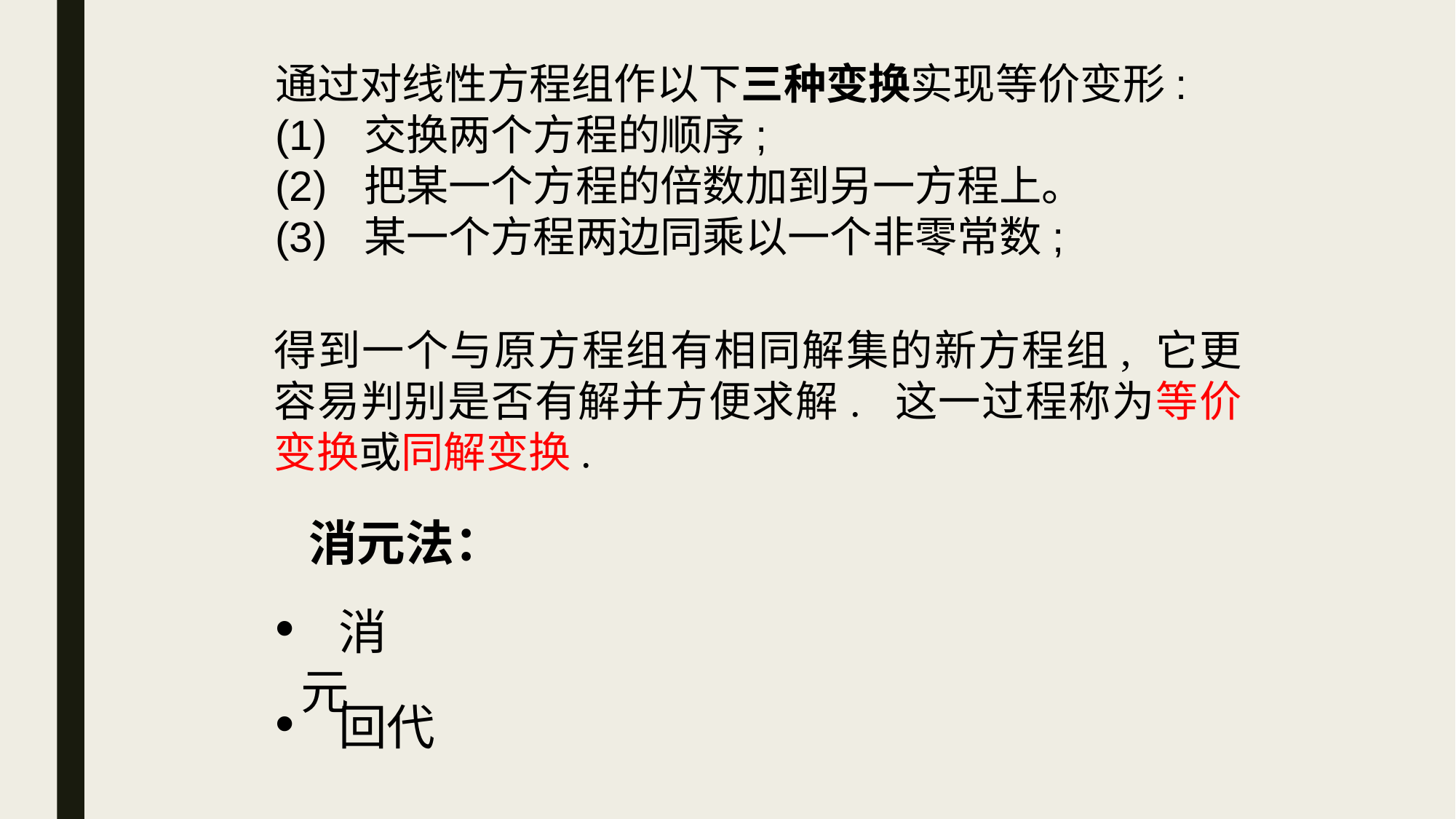

通过对线性方程组作以下三种变换实现等价变形:
交换两个方程的顺序;
把某一个方程的倍数加到另一方程上。
某一个方程两边同乘以一个非零常数;
得到一个与原方程组有相同解集的新方程组, 它更容易判别是否有解并方便求解.  这一过程称为等价变换或同解变换.
消元法：
  消元
  回代